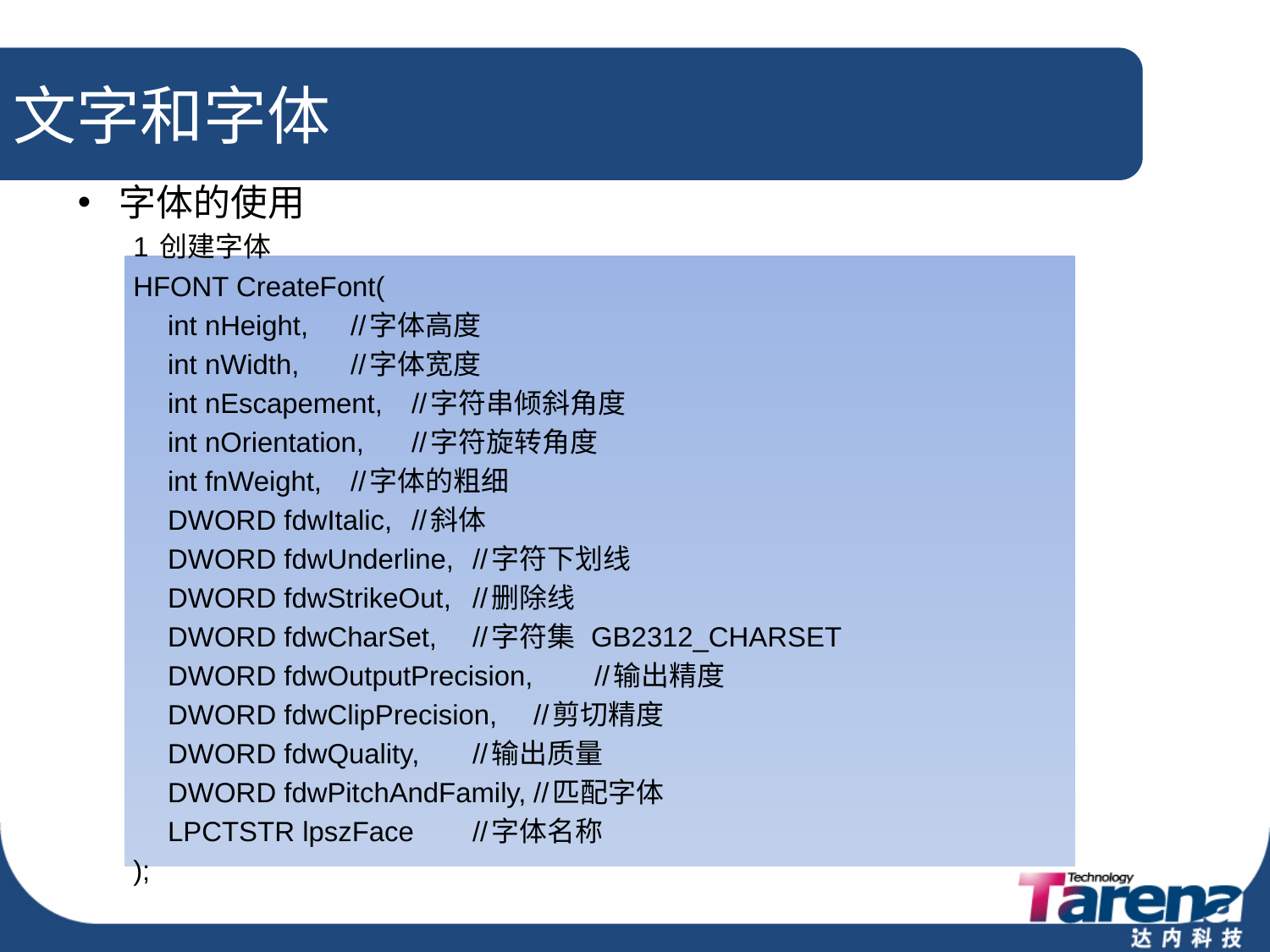

# 文字和字体
字体的使用
1 创建字体
HFONT CreateFont(
		int nHeight, 		//字体高度
		int nWidth, 		//字体宽度
		int nEscapement, 	//字符串倾斜角度
		int nOrientation,		//字符旋转角度
		int fnWeight,		//字体的粗细
		DWORD fdwItalic,	//斜体
		DWORD fdwUnderline,	//字符下划线
		DWORD fdwStrikeOut,	//删除线
		DWORD fdwCharSet,	//字符集  GB2312_CHARSET
		DWORD fdwOutputPrecision,	//输出精度
		DWORD fdwClipPrecision,	//剪切精度
		DWORD fdwQuality,		//输出质量
		DWORD fdwPitchAndFamily,	//匹配字体
		LPCTSTR lpszFace 		//字体名称
);